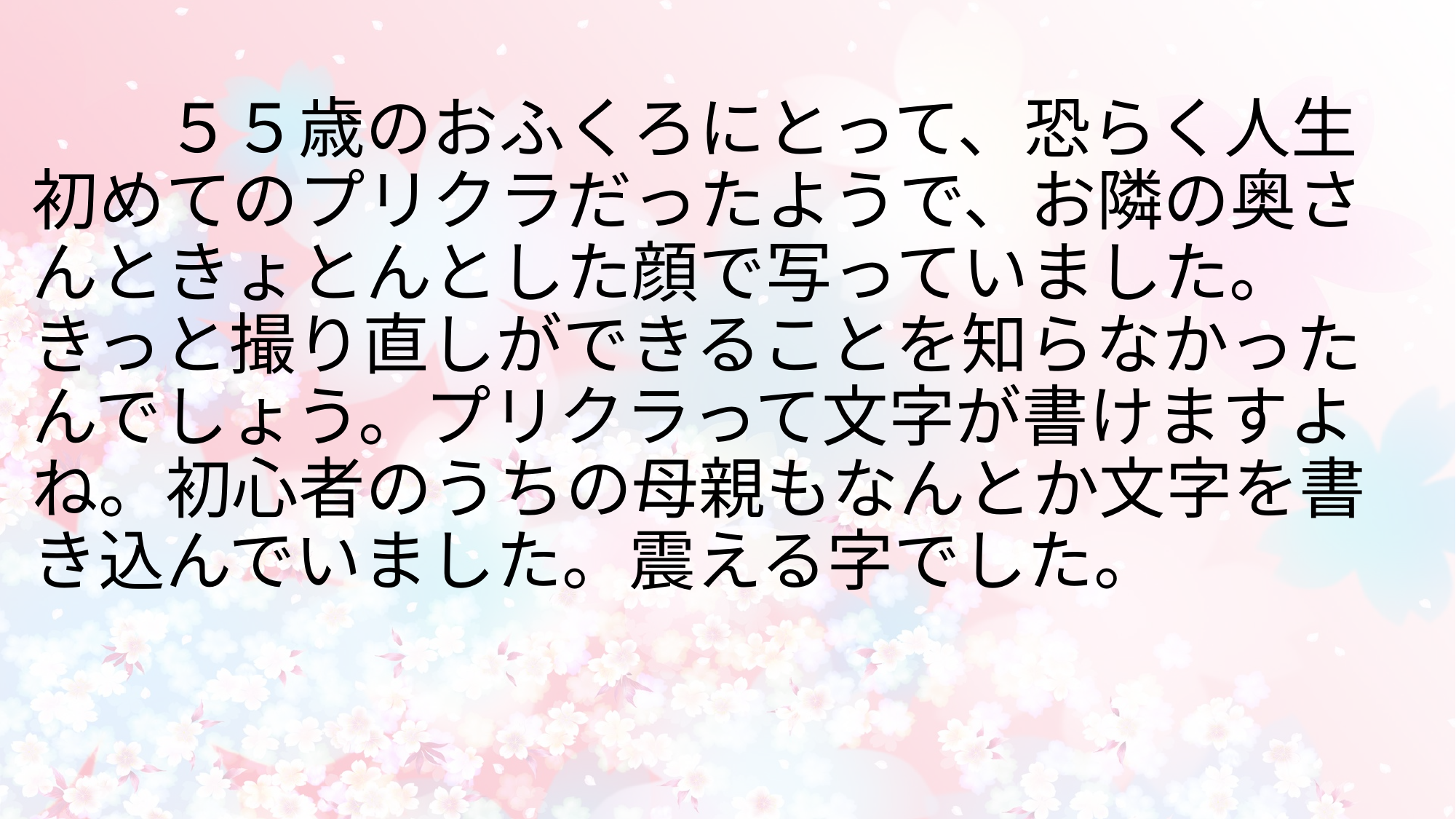

５５歳のおふくろにとって、恐らく人生初めてのプリクラだったようで、お隣の奥さんときょとんとした顔で写っていました。きっと撮り直しができることを知らなかったんでしょう。プリクラって文字が書けますよね。初心者のうちの母親もなんとか文字を書き込んでいました。震える字でした。